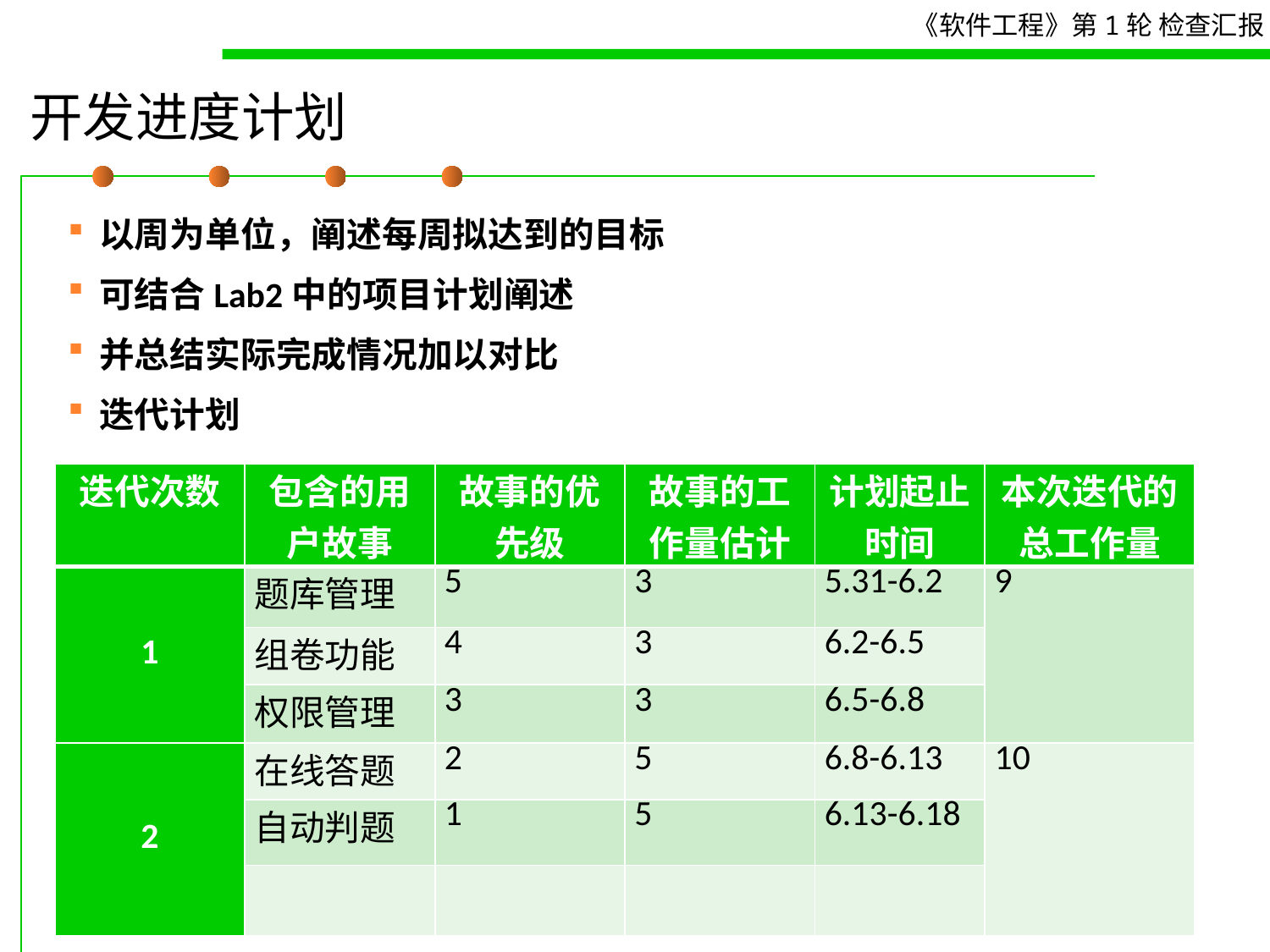

# 开发进度计划
以周为单位，阐述每周拟达到的目标
可结合Lab2中的项目计划阐述
并总结实际完成情况加以对比
迭代计划

| 迭代次数 | 包含的用户故事 | 故事的优先级 | 故事的工作量估计 | 计划起止时间 | 本次迭代的总工作量 |
| --- | --- | --- | --- | --- | --- |
| 1 | 题库管理 | 5 | 3 | 5.31-6.2 | 9 |
|  | 组卷功能 | 4 | 3 | 6.2-6.5 |  |
|  | 权限管理 | 3 | 3 | 6.5-6.8 |  |
| 2 | 在线答题 | 2 | 5 | 6.8-6.13 | 10 |
|  | 自动判题 | 1 | 5 | 6.13-6.18 |  |
|  |  |  |  |  |  |